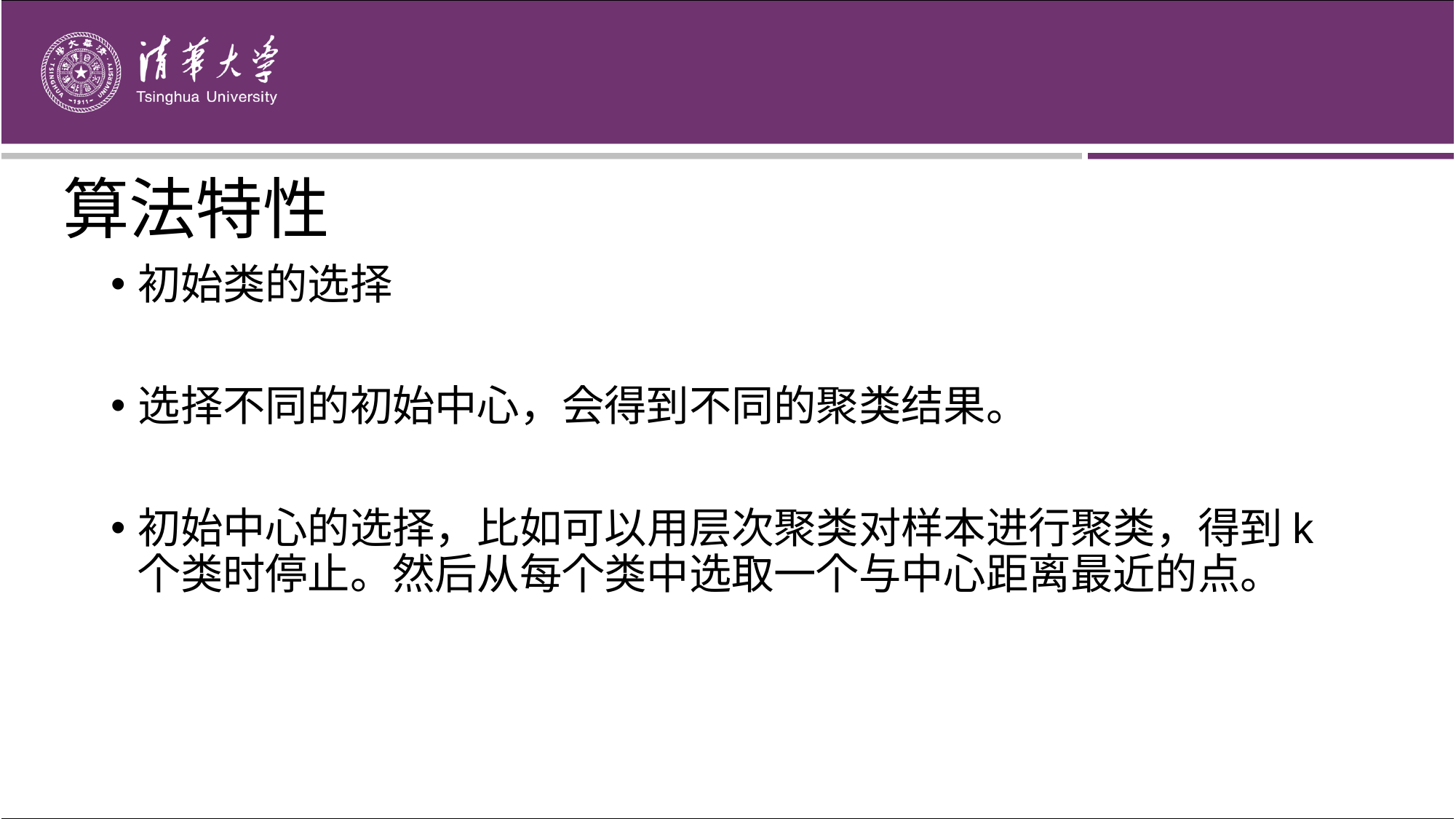

# 算法特性
初始类的选择

选择不同的初始中心，会得到不同的聚类结果。

初始中心的选择，比如可以用层次聚类对样本进行聚类，得到k个类时停止。然后从每个类中选取一个与中心距离最近的点。